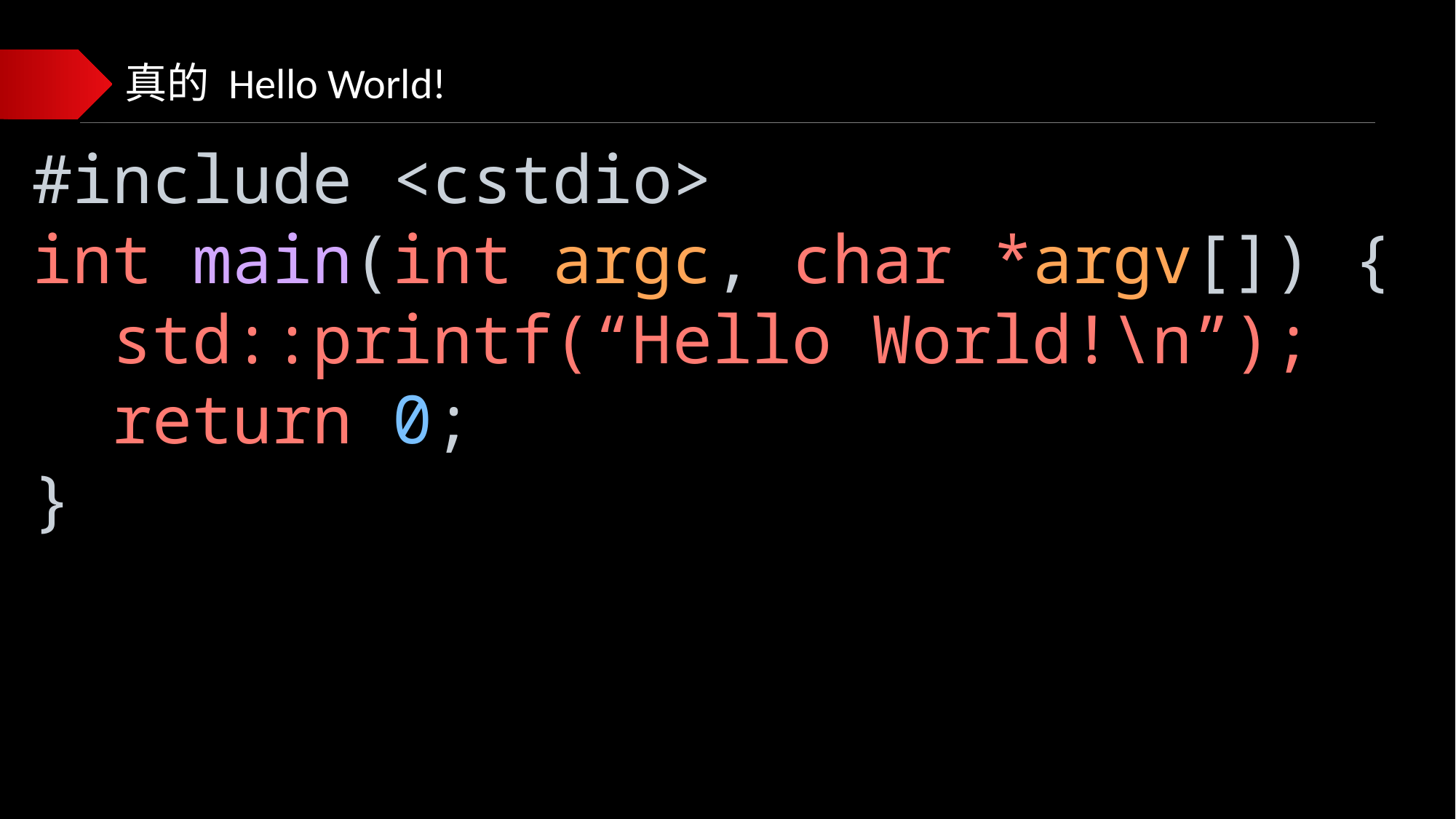

真的 Hello World!
#include <cstdio>
int main(int argc, char *argv[]) {
  std::printf(“Hello World!\n”);
  return 0;
}